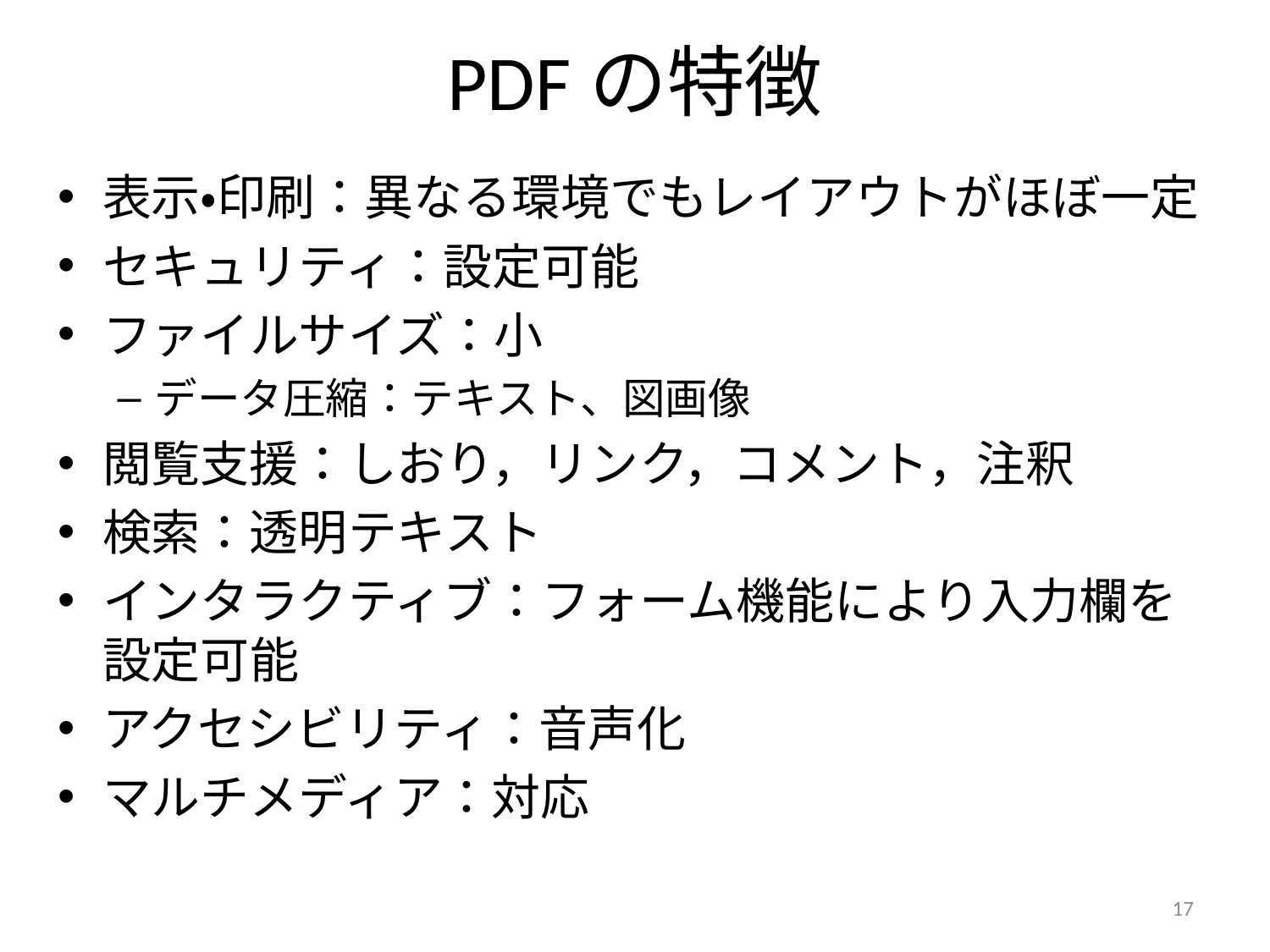

# PDFの特徴
表示・印刷：異なる環境でもレイアウトがほぼ一定
セキュリティ：設定可能
ファイルサイズ：小
データ圧縮：テキスト、図画像
閲覧支援：しおり，リンク，コメント，注釈
検索：透明テキスト
インタラクティブ：フォーム機能により入力欄を設定可能
アクセシビリティ：音声化
マルチメディア：対応
17